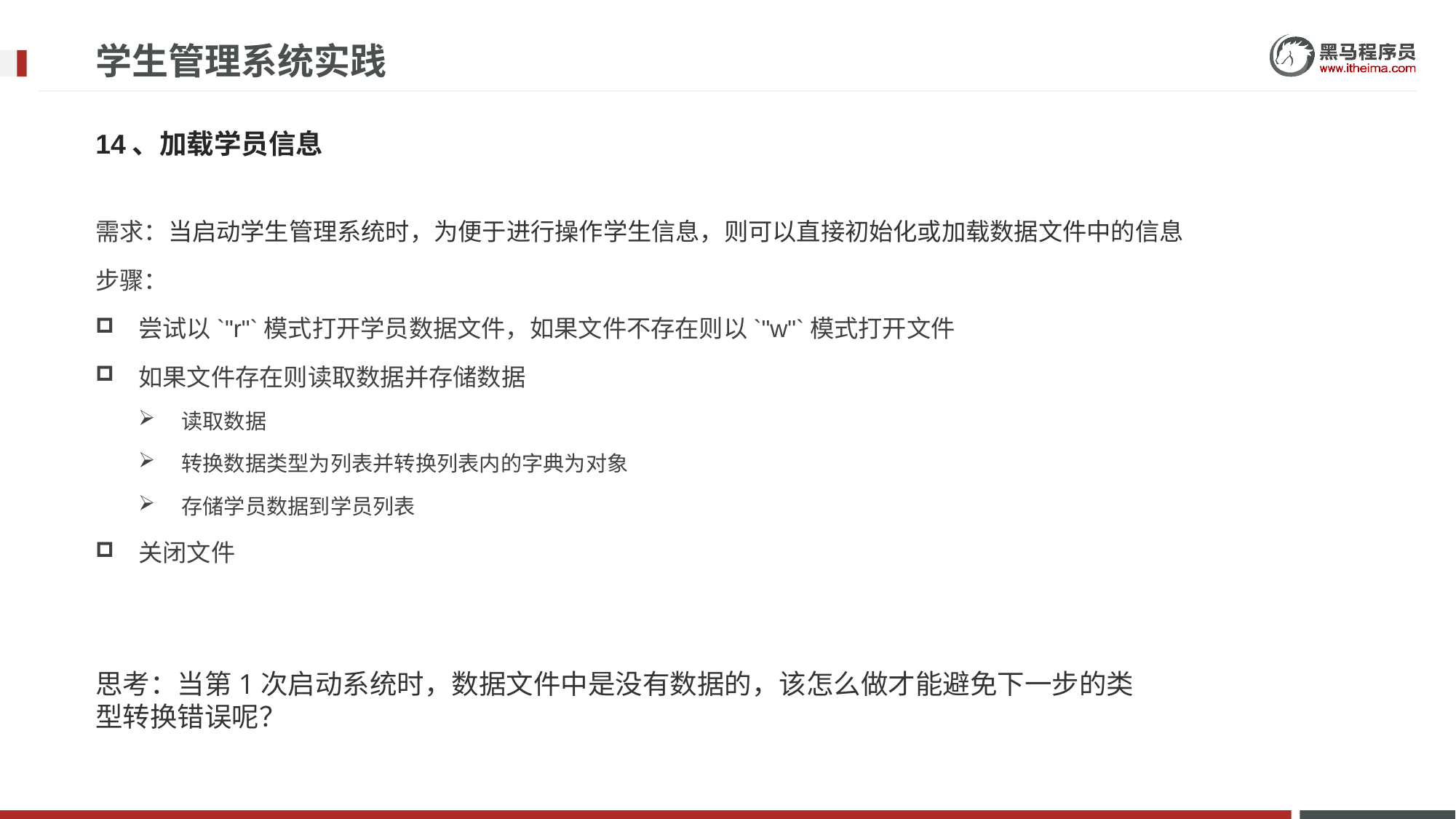

# 学生管理系统实践
14、加载学员信息
需求：当启动学生管理系统时，为便于进行操作学生信息，则可以直接初始化或加载数据文件中的信息
步骤：
尝试以`"r"`模式打开学员数据文件，如果文件不存在则以`"w"`模式打开文件
如果文件存在则读取数据并存储数据
读取数据
转换数据类型为列表并转换列表内的字典为对象
存储学员数据到学员列表
关闭文件
思考：当第1次启动系统时，数据文件中是没有数据的，该怎么做才能避免下一步的类型转换错误呢？